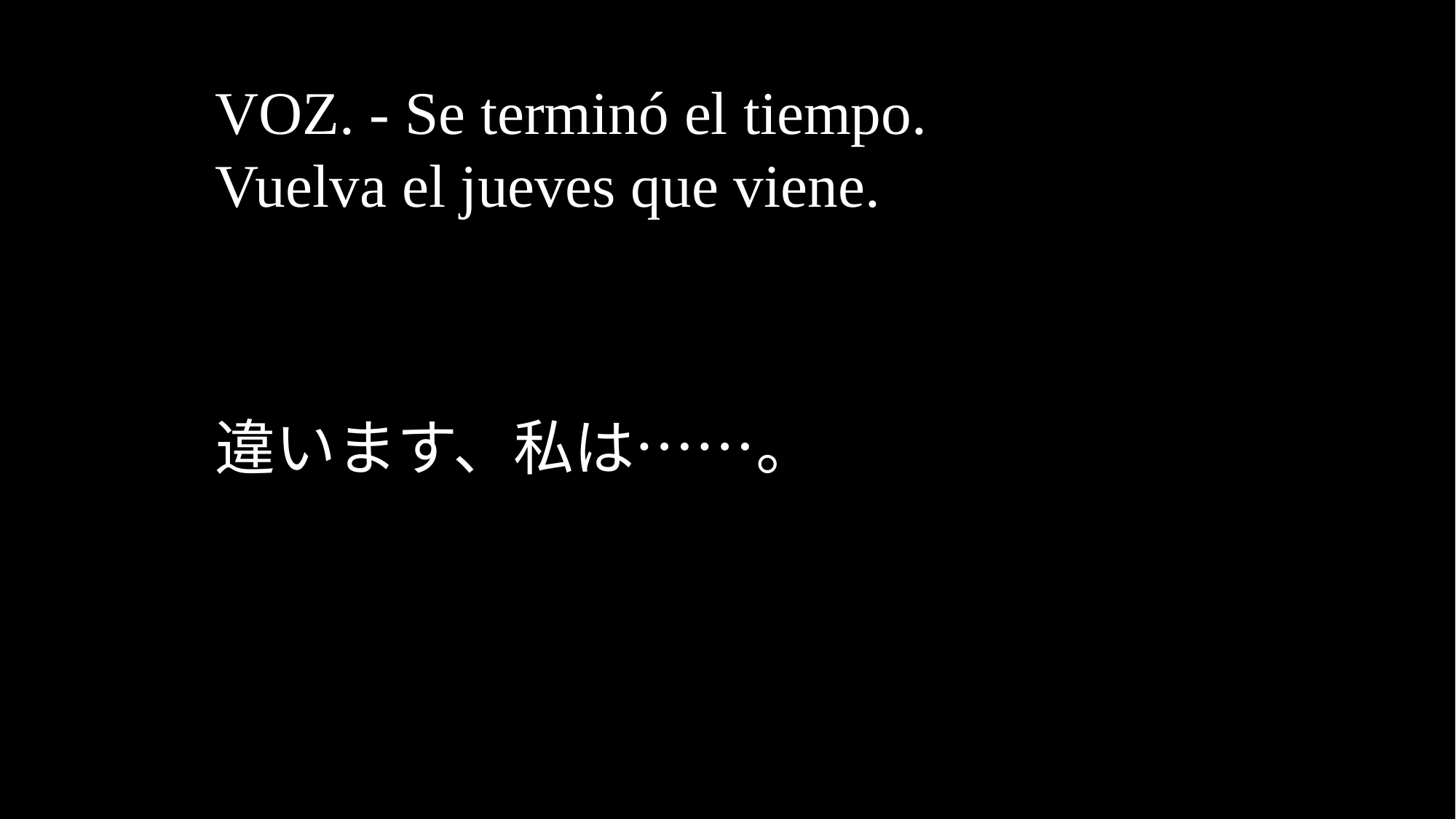

VOZ. - Se terminó el tiempo. Vuelva el jueves que viene.
違います、私は……。